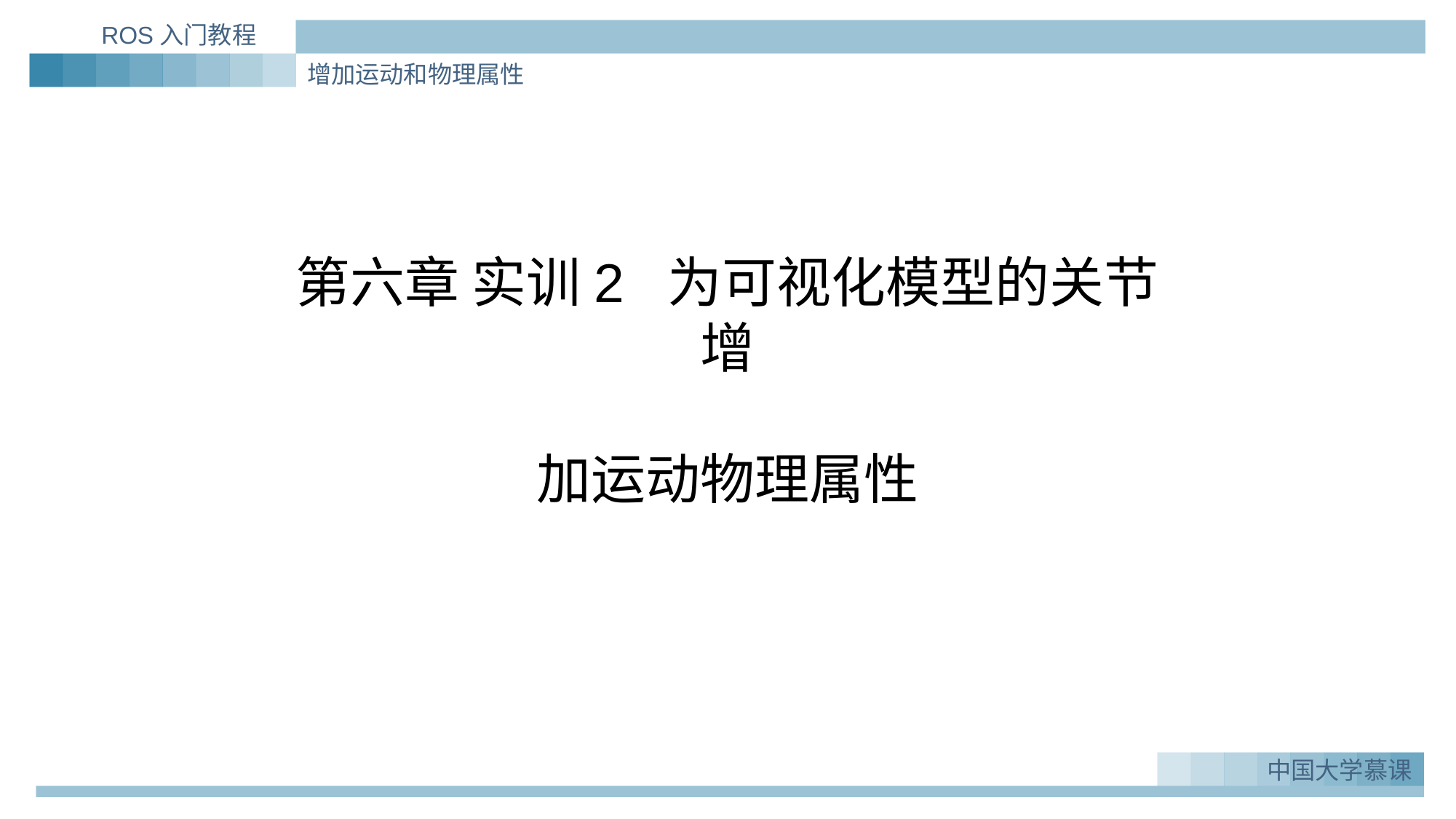

ROS入门教程
增加运动和物理属性
# 第六章 实训2  为可视化模型的关节增 加运动物理属性

中国大学慕课